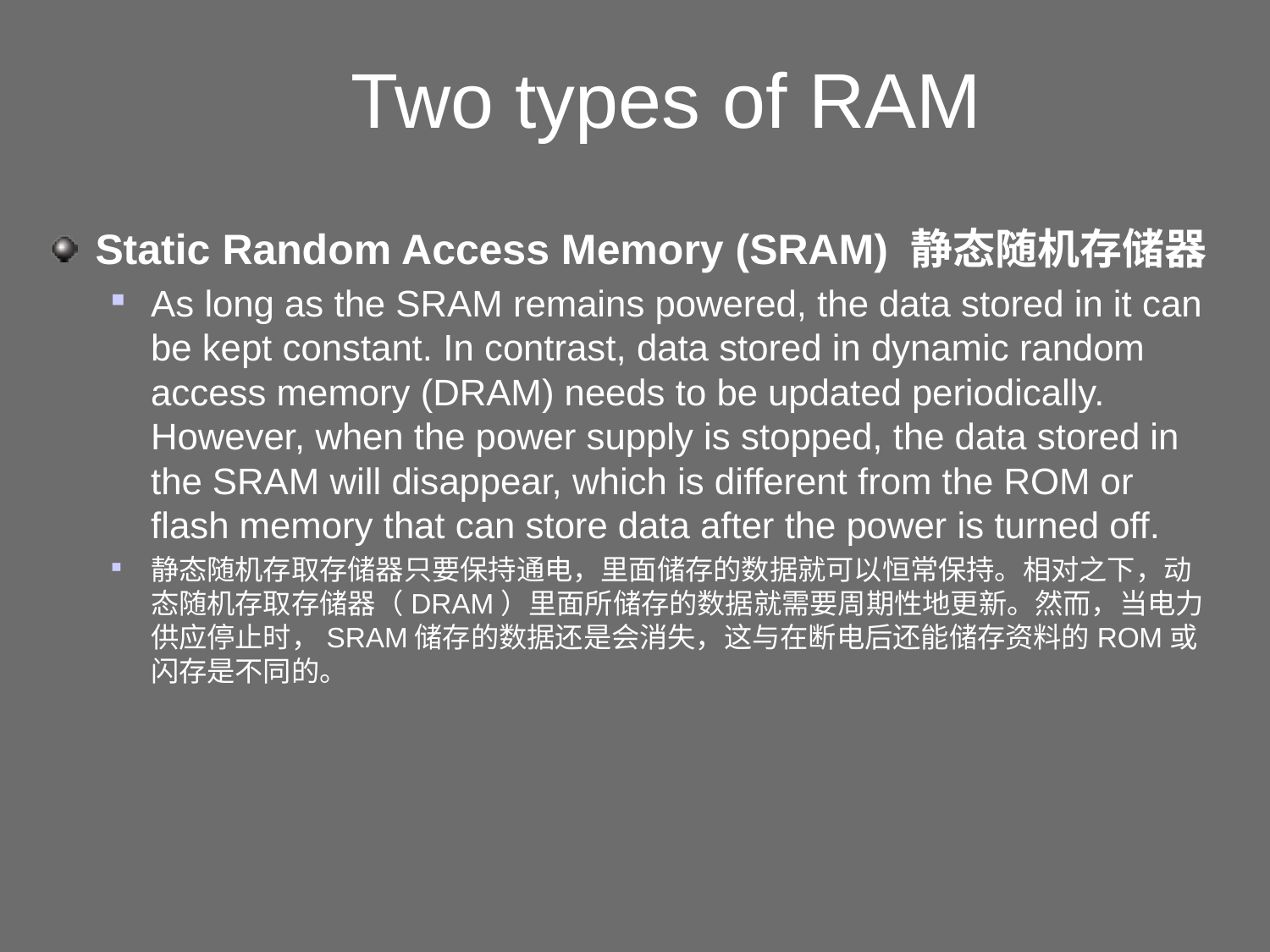

# Two types of RAM

Static Random Access Memory (SRAM) 静态随机存储器
As long as the SRAM remains powered, the data stored in it can be kept constant. In contrast, data stored in dynamic random access memory (DRAM) needs to be updated periodically. However, when the power supply is stopped, the data stored in the SRAM will disappear, which is different from the ROM or flash memory that can store data after the power is turned off.
静态随机存取存储器只要保持通电，里面储存的数据就可以恒常保持。相对之下，动态随机存取存储器（DRAM）里面所储存的数据就需要周期性地更新。然而，当电力供应停止时，SRAM储存的数据还是会消失，这与在断电后还能储存资料的ROM或闪存是不同的。